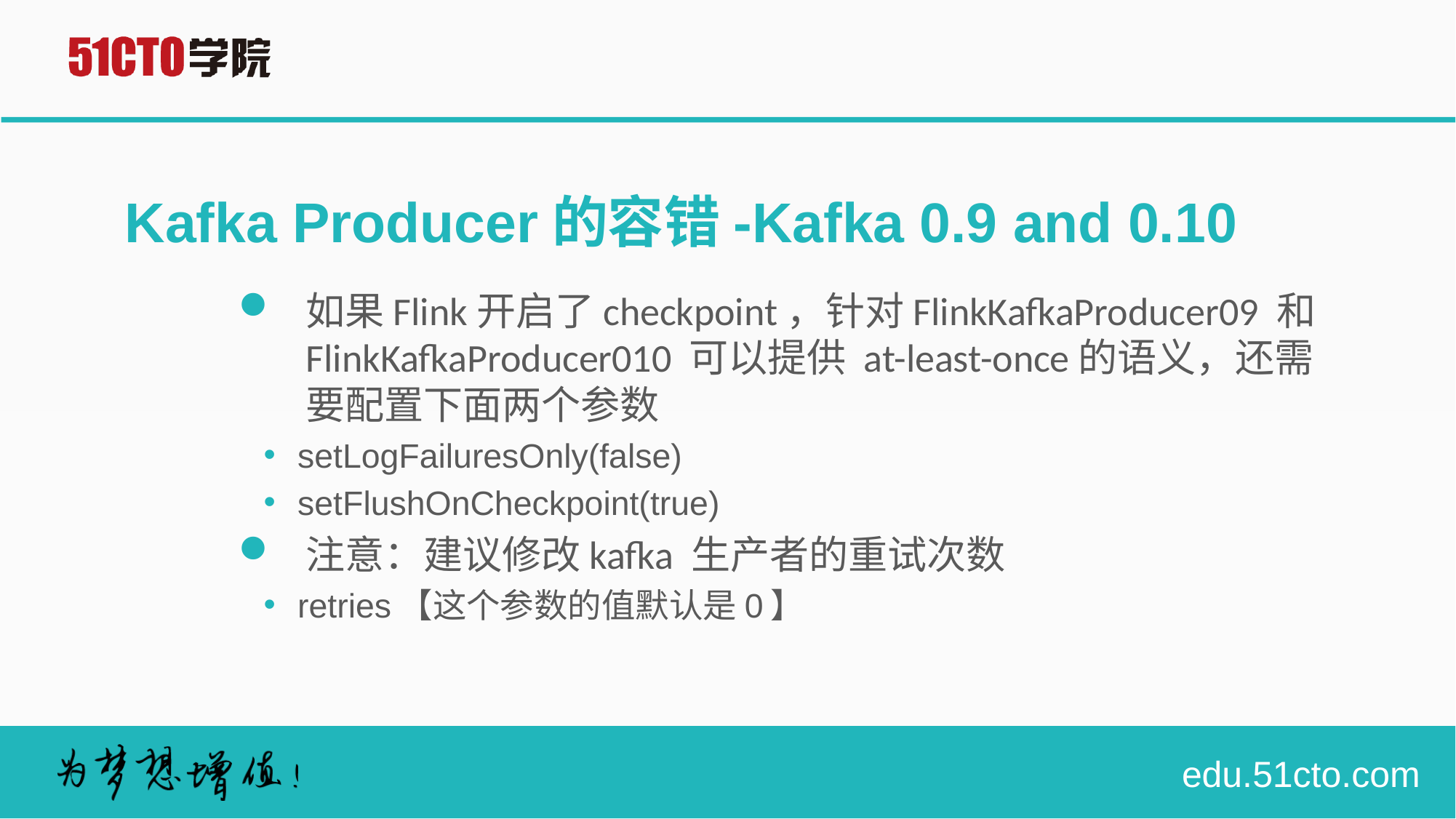

# Kafka Producer的容错-Kafka 0.9 and 0.10
如果Flink开启了checkpoint，针对FlinkKafkaProducer09 和FlinkKafkaProducer010 可以提供 at-least-once的语义，还需要配置下面两个参数
setLogFailuresOnly(false)
setFlushOnCheckpoint(true)
注意：建议修改kafka 生产者的重试次数
retries【这个参数的值默认是0】